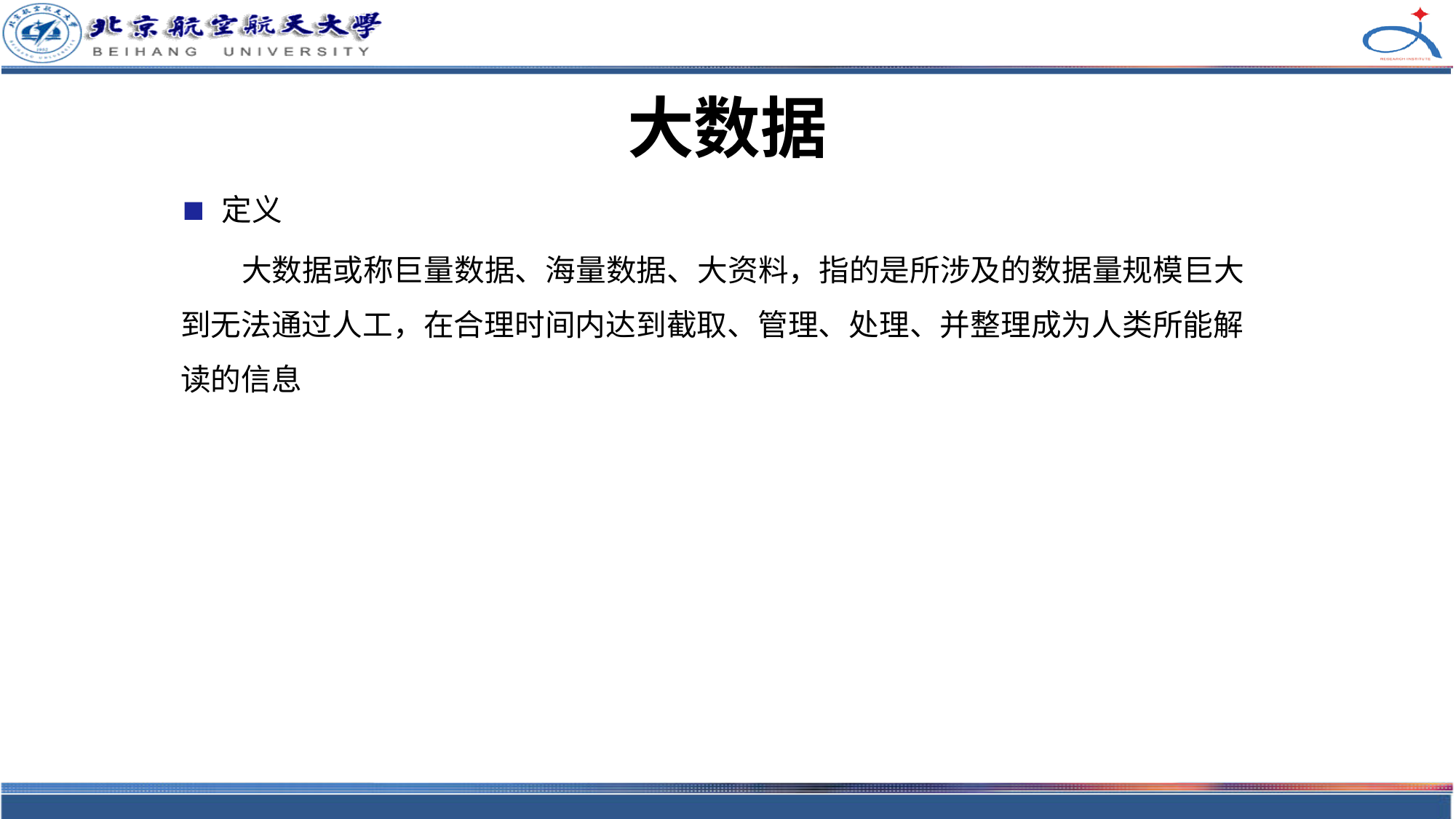

# 大数据
定义
        大数据或称巨量数据、海量数据、大资料，指的是所涉及的数据量规模巨大到无法通过人工，在合理时间内达到截取、管理、处理、并整理成为人类所能解读的信息